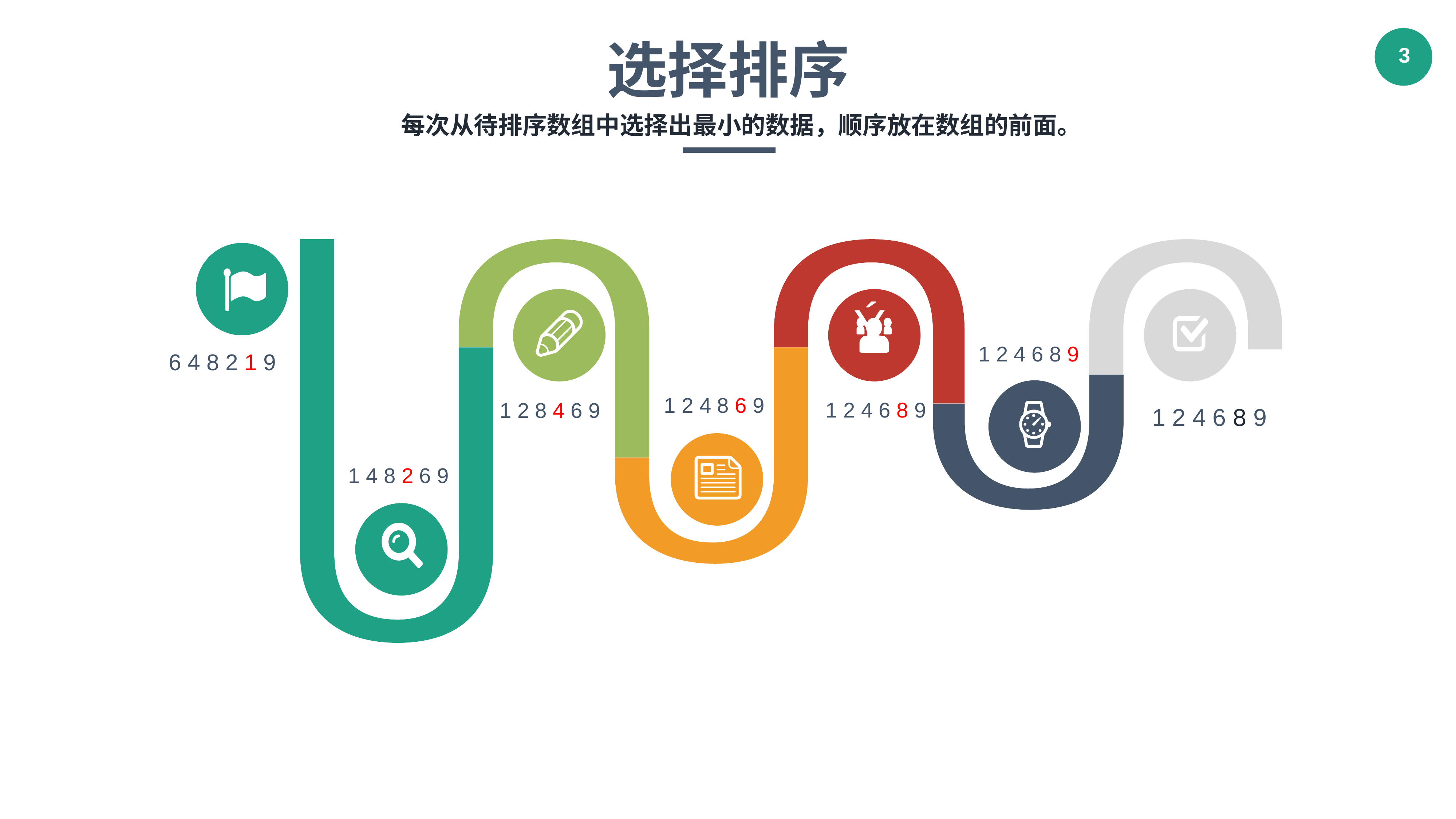

选择排序
每次从待排序数组中选择出最小的数据，顺序放在数组的前面。

Ý

1 2 4 6 8 9

6 4 8 2 1 9

1 2 4 8 6 9

1 2 4 6 8 9

1 2 8 4 6 9

1 2 4 6 8 9

1 4 8 2 6 9